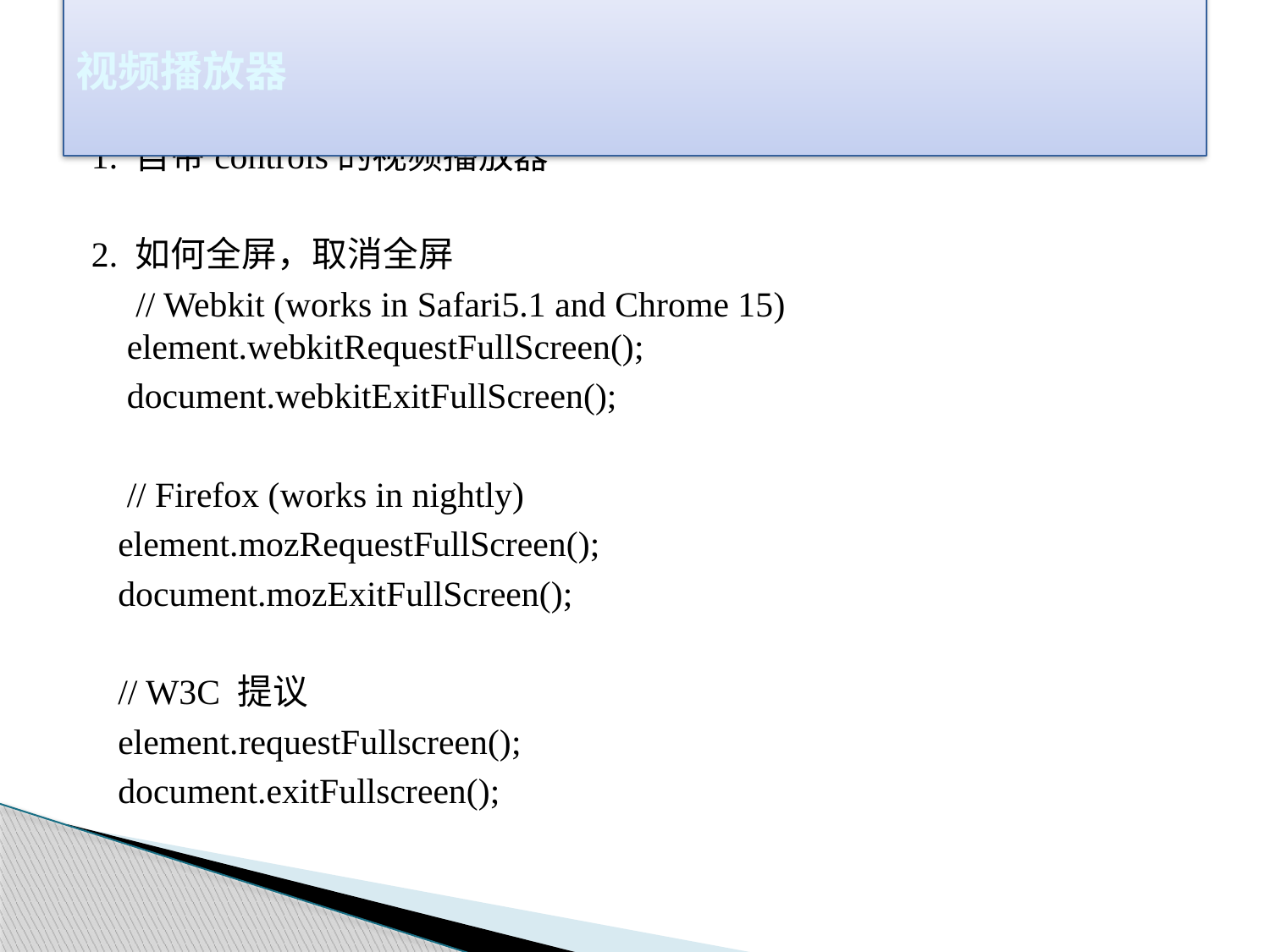

# 视频播放器
1. 自带controls的视频播放器

2. 如何全屏，取消全屏
 	 // Webkit (works in Safari5.1 and Chrome 15) element.webkitRequestFullScreen();
	document.webkitExitFullScreen();

	// Firefox (works in nightly)
   element.mozRequestFullScreen();
   document.mozExitFullScreen();

   // W3C 提议
   element.requestFullscreen();
   document.exitFullscreen();